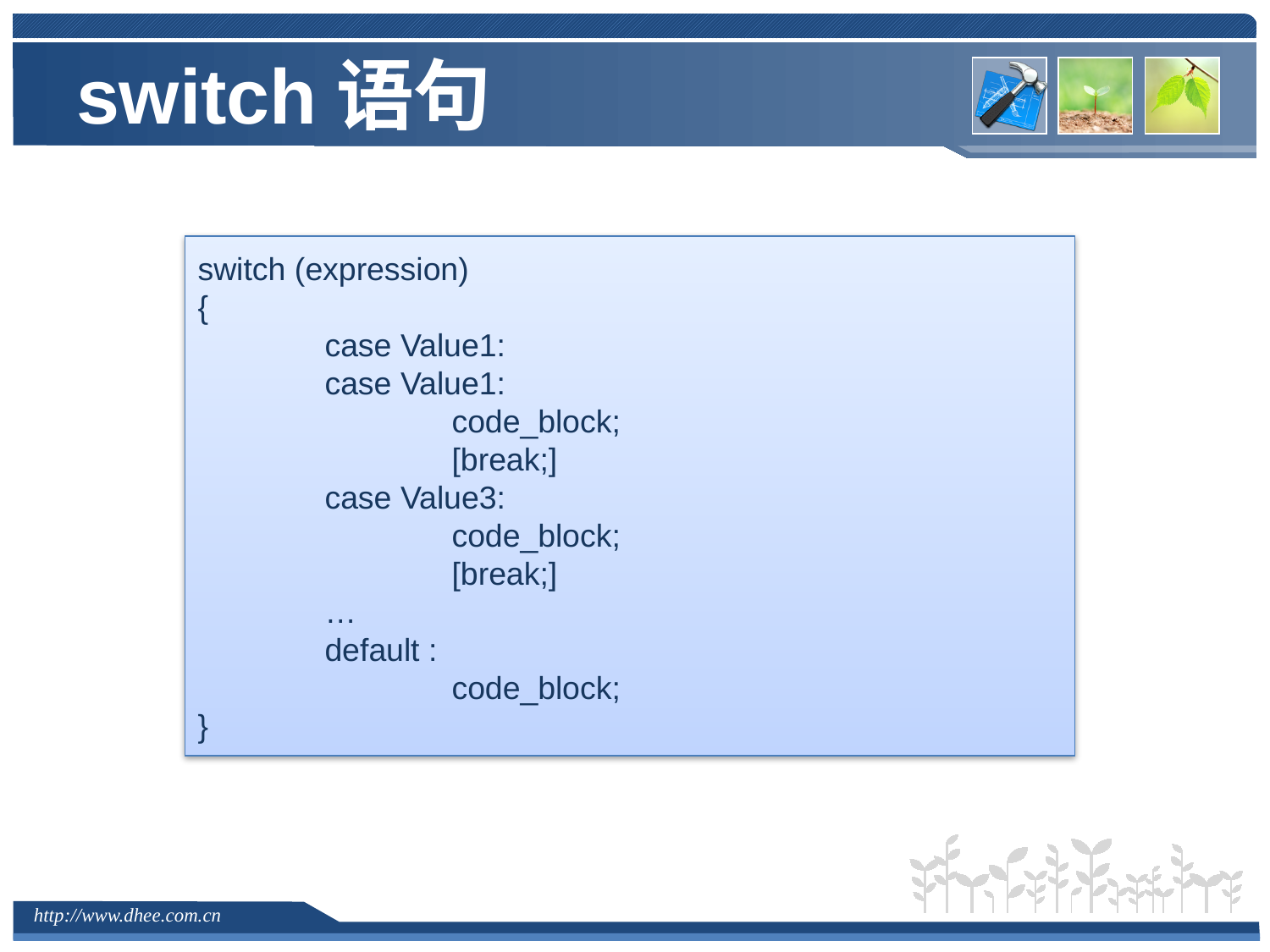

# switch语句
switch (expression)
{
	case Value1:
	case Value1:
		code_block;
		[break;]
	case Value3:
		code_block;
		[break;]
	…
	default :
		code_block;
}